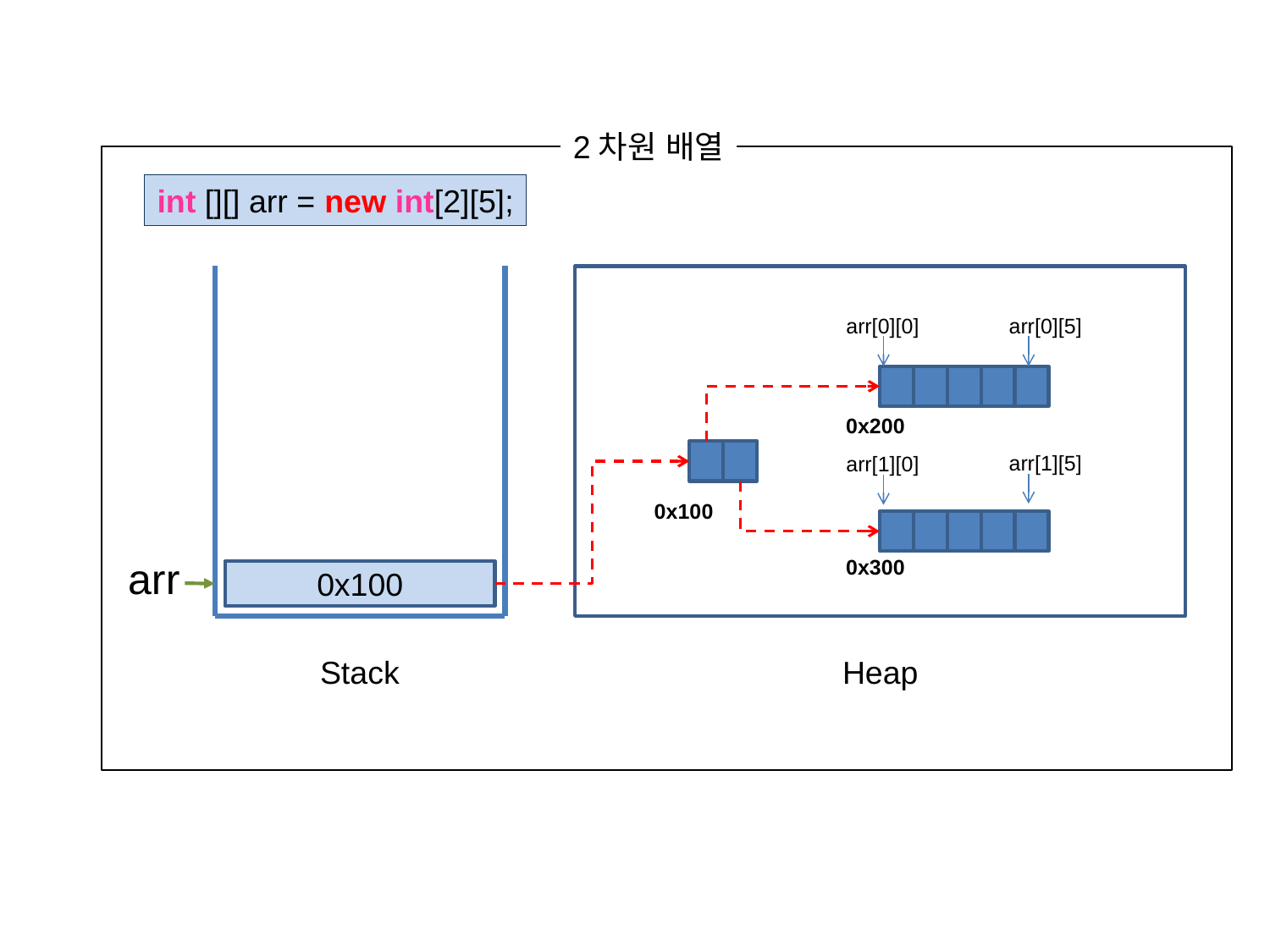

2차원 배열

int [][] arr = new int[2][5];

arr[0][5]
arr[0][0]

0x200

arr[1][5]
arr[1][0]
0x100

arr
0x300
0x100
Stack
Heap